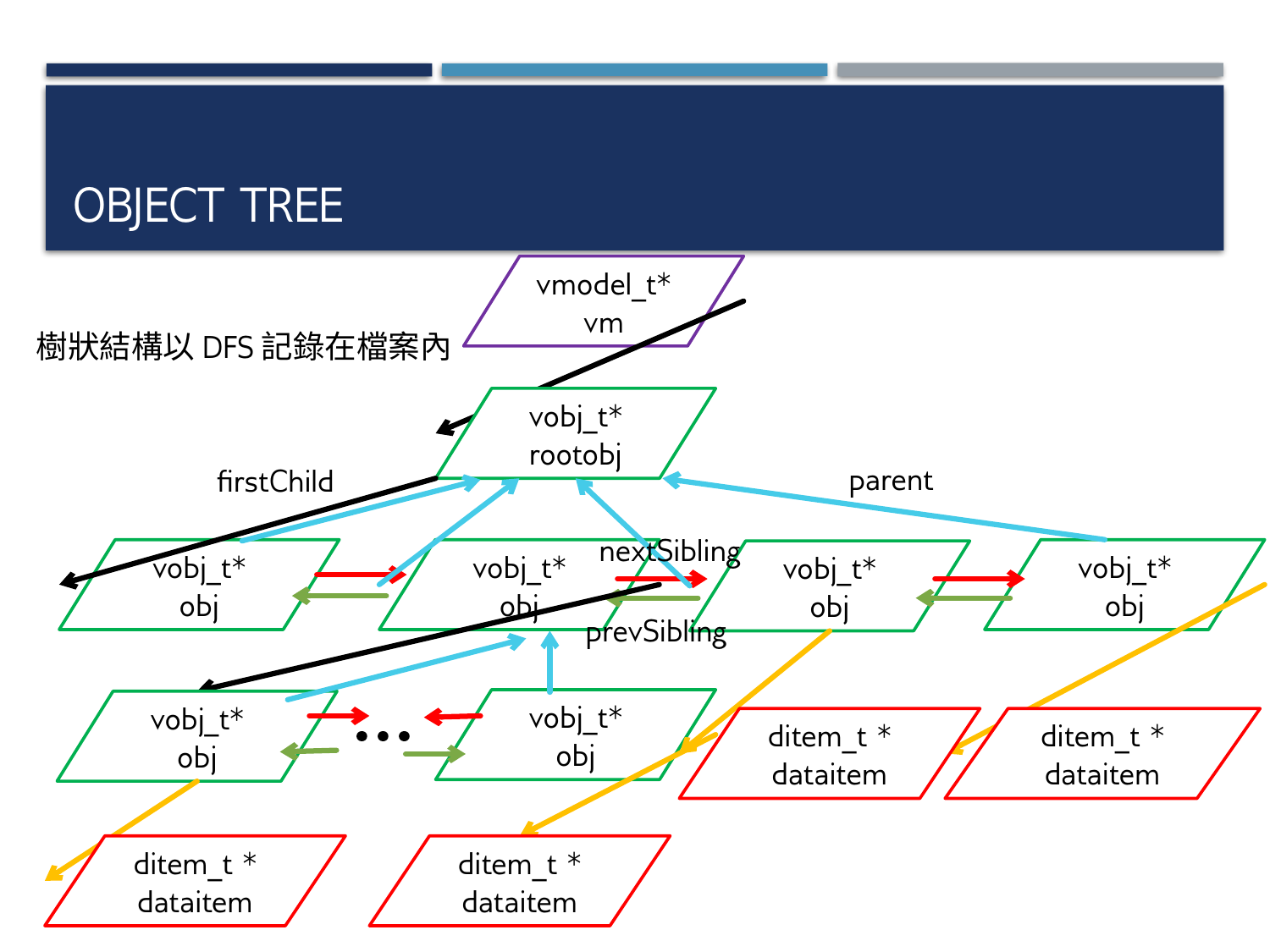

# Object Tree
vmodel_t* vm
樹狀結構以DFS記錄在檔案內
vobj_t* rootobj
parent
firstChild
nextSibling
vobj_t* obj
vobj_t* obj
vobj_t* obj
vobj_t* obj
prevSibling
vobj_t* obj
vobj_t* obj
ditem_t * dataitem
ditem_t * dataitem
ditem_t * dataitem
ditem_t * dataitem